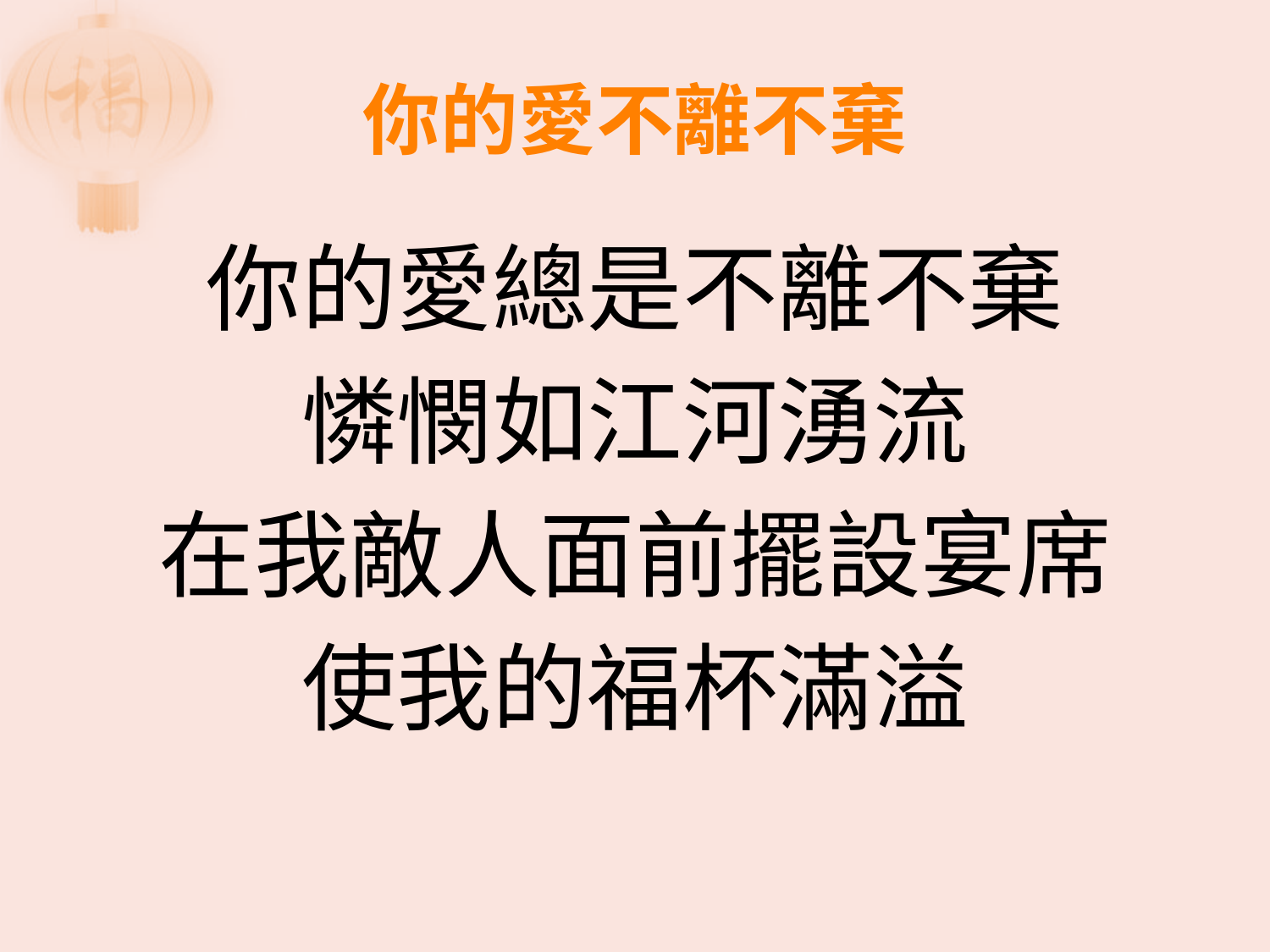

# 你的愛不離不棄
你的愛總是不離不棄
憐憫如江河湧流
在我敵人面前擺設宴席
使我的福杯滿溢